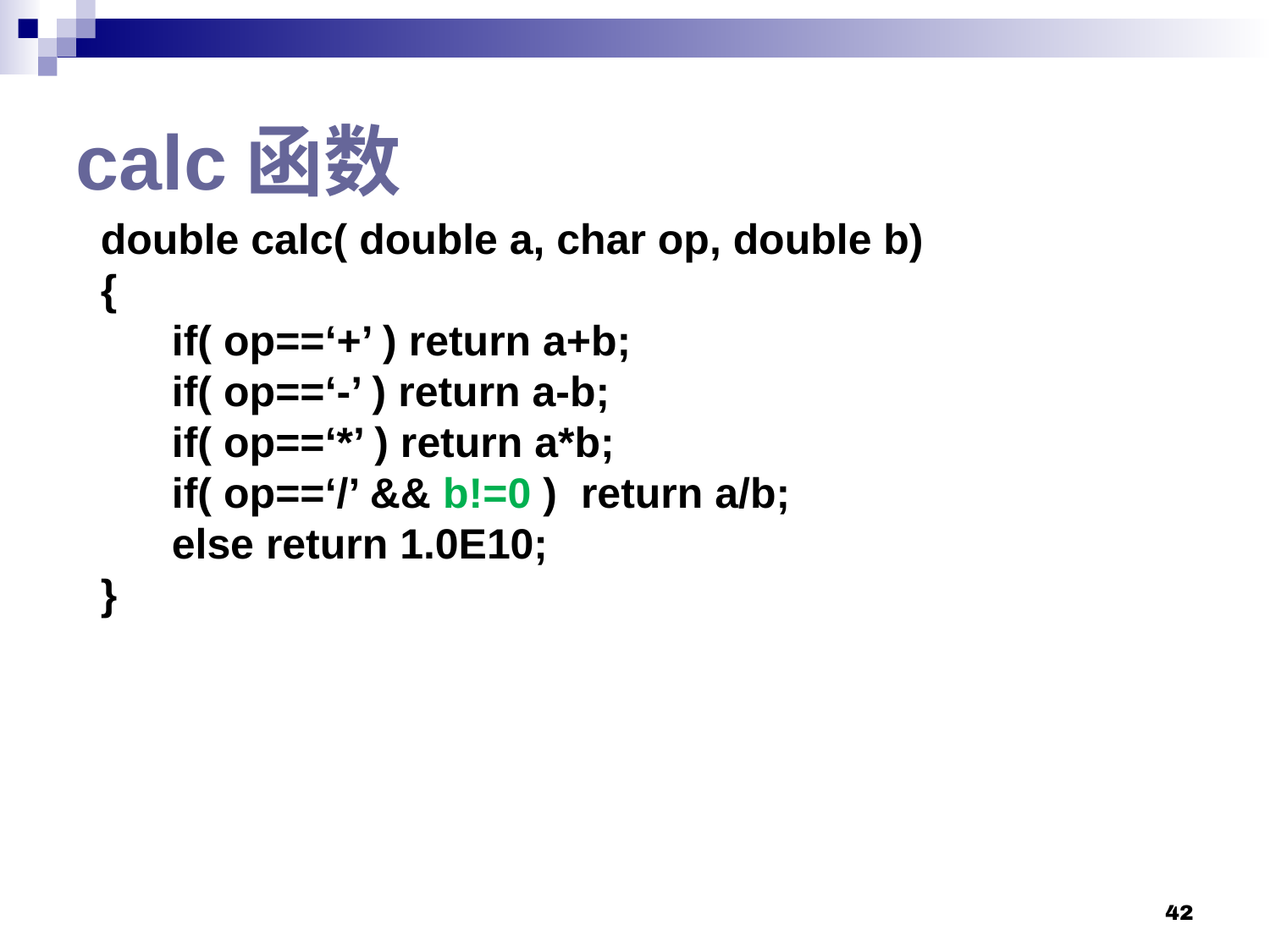

# calc函数
double calc( double a, char op, double b)
{
      if( op==‘+’ ) return a+b;
      if( op==‘-’ ) return a-b;
      if( op==‘*’ ) return a*b;
      if( op==‘/’ && b!=0 )  return a/b;
      else return 1.0E10;
}
42